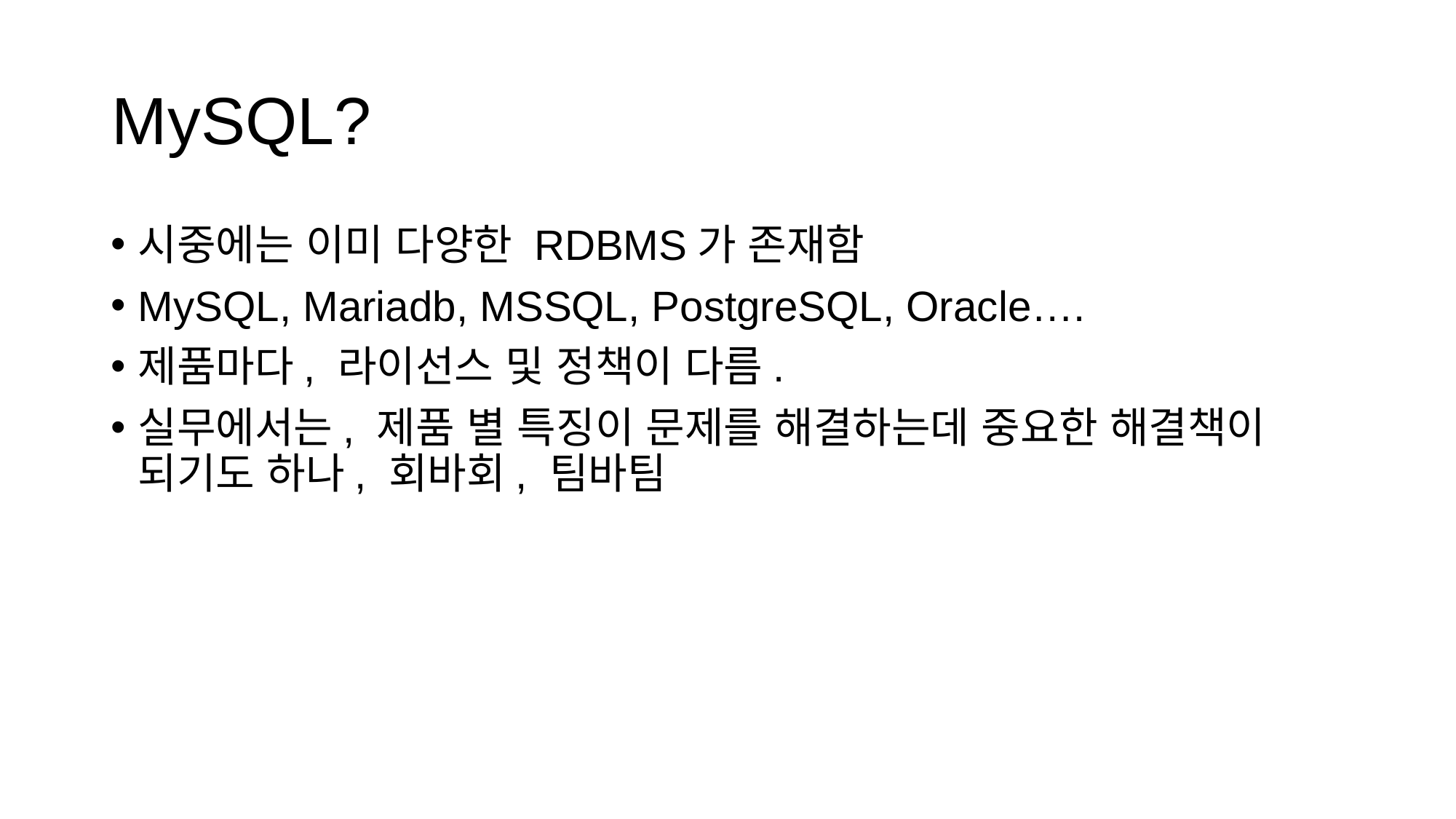

# MySQL?
시중에는 이미 다양한 RDBMS가 존재함
MySQL, Mariadb, MSSQL, PostgreSQL, Oracle….
제품마다, 라이선스 및 정책이 다름.
실무에서는, 제품 별 특징이 문제를 해결하는데 중요한 해결책이 되기도 하나, 회바회, 팀바팀